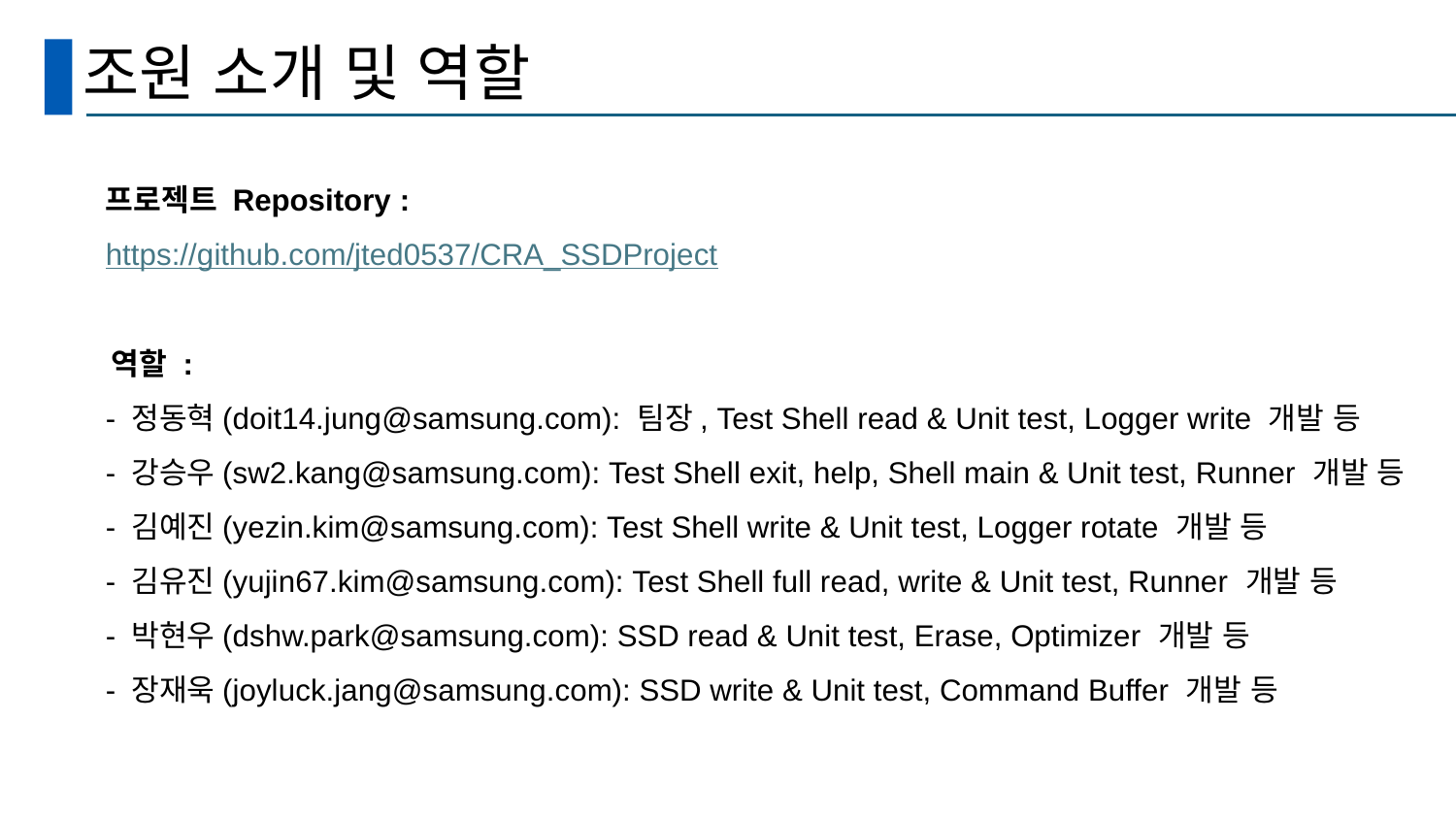

# 조원 소개 및 역할
프로젝트 Repository :
https://github.com/jted0537/CRA_SSDProject
역할 :
- 정동혁(doit14.jung@samsung.com): 팀장, Test Shell read & Unit test, Logger write 개발 등
- 강승우(sw2.kang@samsung.com): Test Shell exit, help, Shell main & Unit test, Runner 개발 등
- 김예진(yezin.kim@samsung.com): Test Shell write & Unit test, Logger rotate 개발 등
- 김유진(yujin67.kim@samsung.com): Test Shell full read, write & Unit test, Runner 개발 등
- 박현우(dshw.park@samsung.com): SSD read & Unit test, Erase, Optimizer 개발 등
- 장재욱(joyluck.jang@samsung.com): SSD write & Unit test, Command Buffer 개발 등